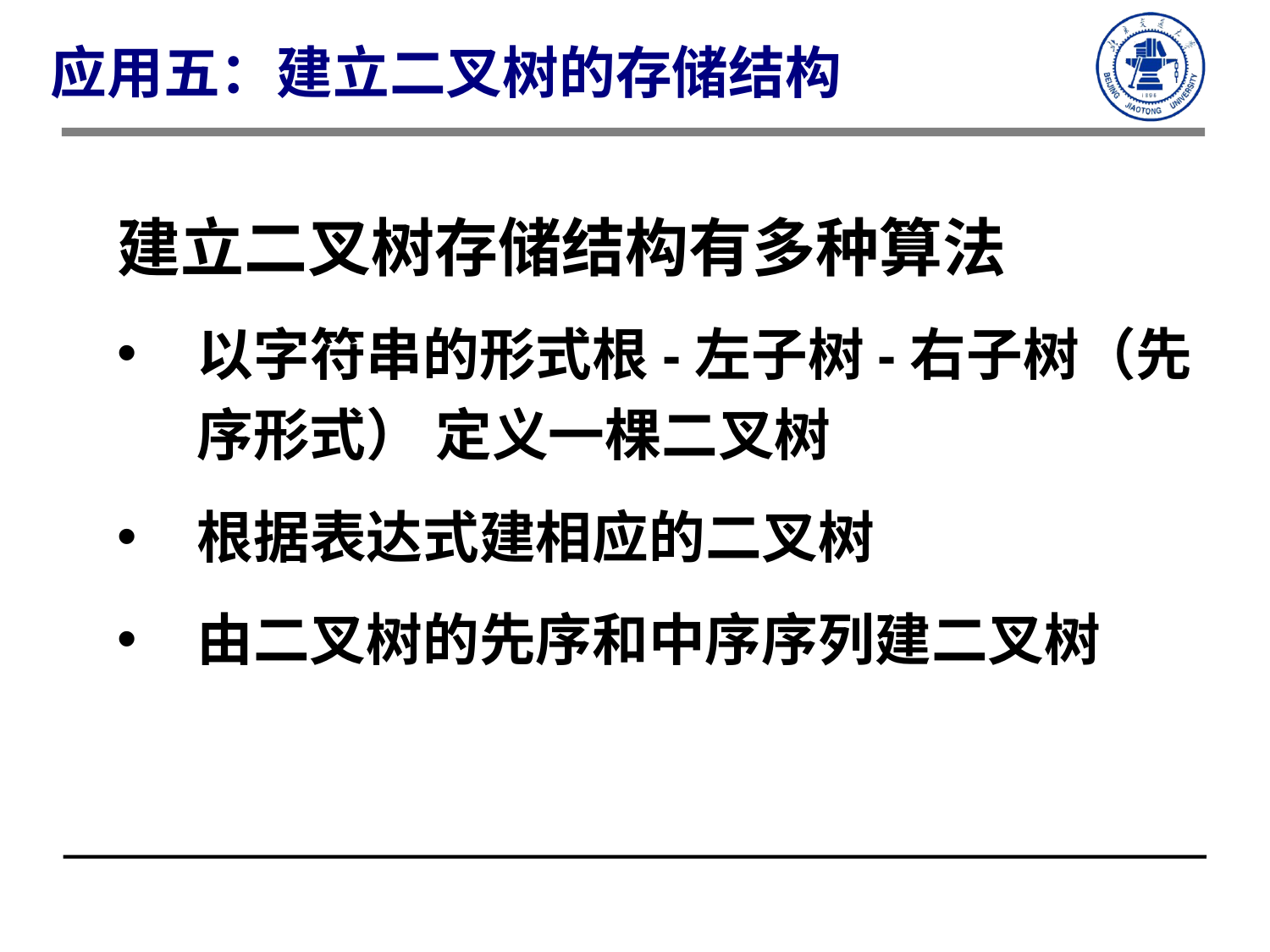

应用五：建立二叉树的存储结构
建立二叉树存储结构有多种算法
以字符串的形式根-左子树-右子树（先序形式） 定义一棵二叉树
根据表达式建相应的二叉树
由二叉树的先序和中序序列建二叉树